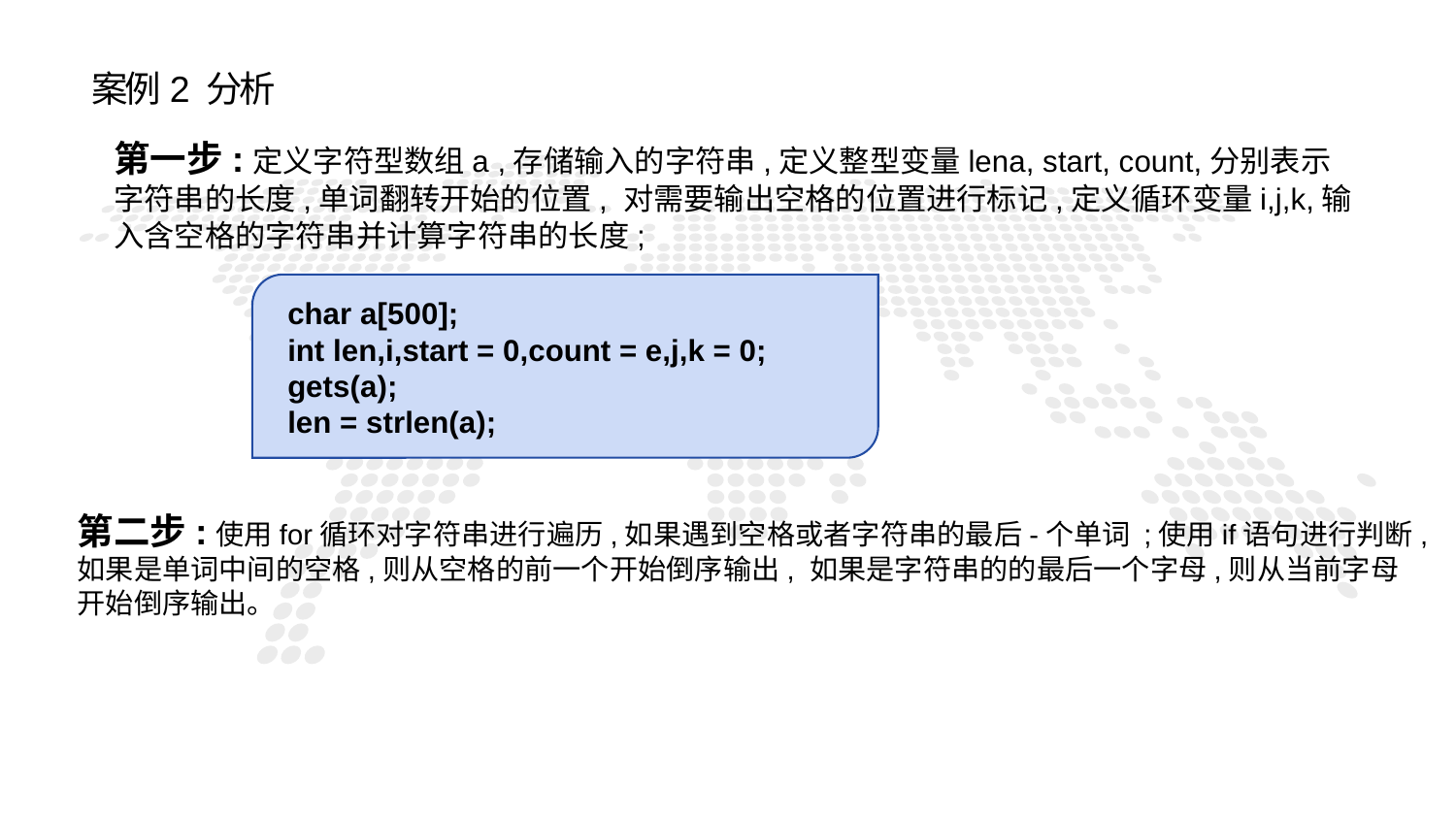

案例2 分析
第一步:定义字符型数组a ,存储输入的字符串,定义整型变量lena, start, count,分别表示
字符串的长度,单词翻转开始的位置, 对需要输出空格的位置进行标记,定义循环变量i,j,k,输
入含空格的字符串并计算字符串的长度;

char a[500];
int len,i,start = 0,count = e,j,k = 0;
gets(a);
len = strlen(a);

第二步:使用for循环对字符串进行遍历,如果遇到空格或者字符串的最后-个单词 ;使用if语句进行判断,
如果是单词中间的空格,则从空格的前一个开始倒序输出, 如果是字符串的的最后一个字母,则从当前字母
开始倒序输出。